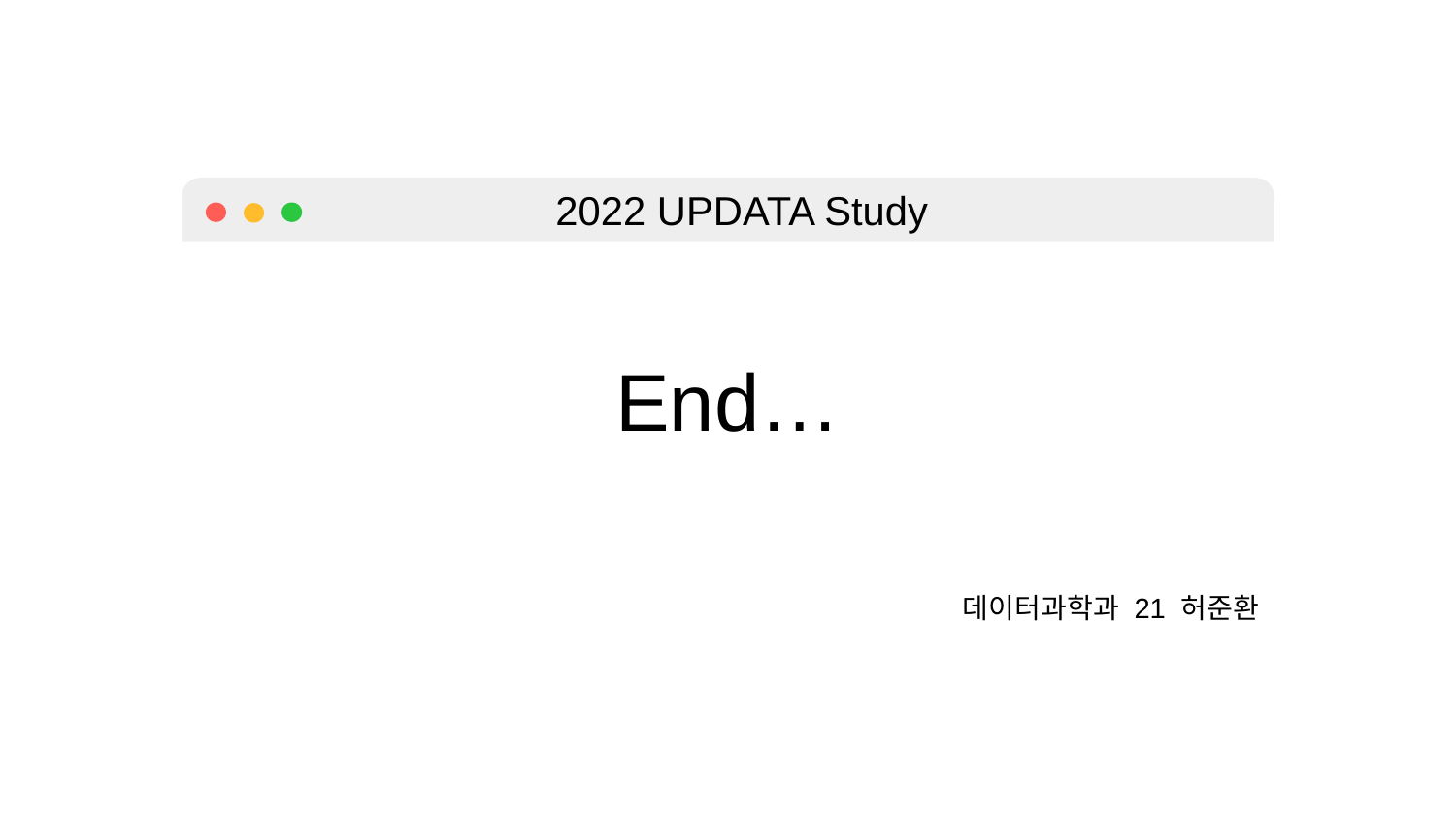

2022 UPDATA Study

End…
데이터과학과 21 허준환